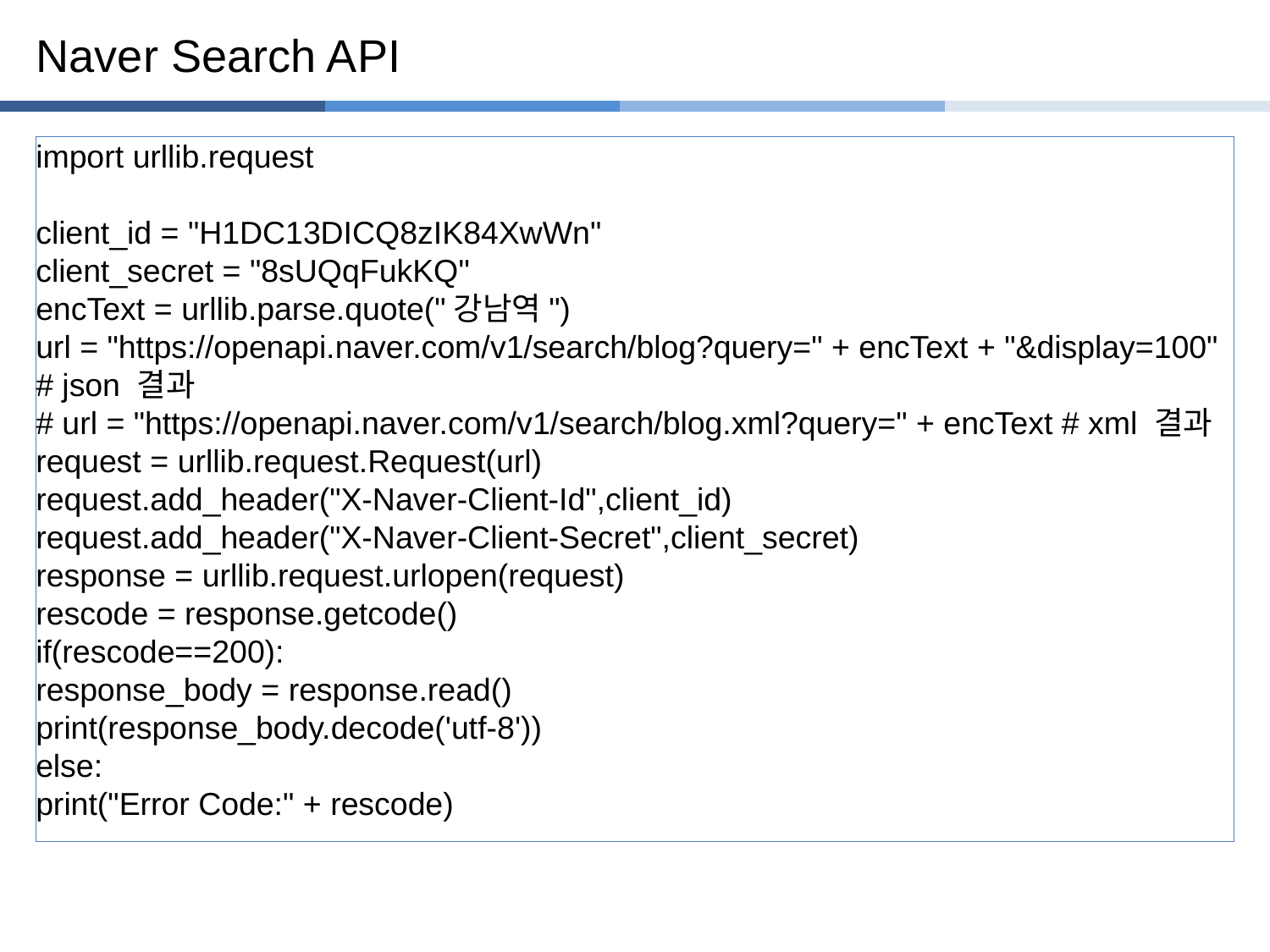

# Naver Search API
import urllib.request
client_id = "H1DC13DICQ8zIK84XwWn"
client_secret = "8sUQqFukKQ"
encText = urllib.parse.quote("강남역")
url = "https://openapi.naver.com/v1/search/blog?query=" + encText + "&display=100" # json 결과
# url = "https://openapi.naver.com/v1/search/blog.xml?query=" + encText # xml 결과
request = urllib.request.Request(url)
request.add_header("X-Naver-Client-Id",client_id)
request.add_header("X-Naver-Client-Secret",client_secret)
response = urllib.request.urlopen(request)
rescode = response.getcode()
if(rescode==200):
response_body = response.read()
print(response_body.decode('utf-8'))
else:
print("Error Code:" + rescode)